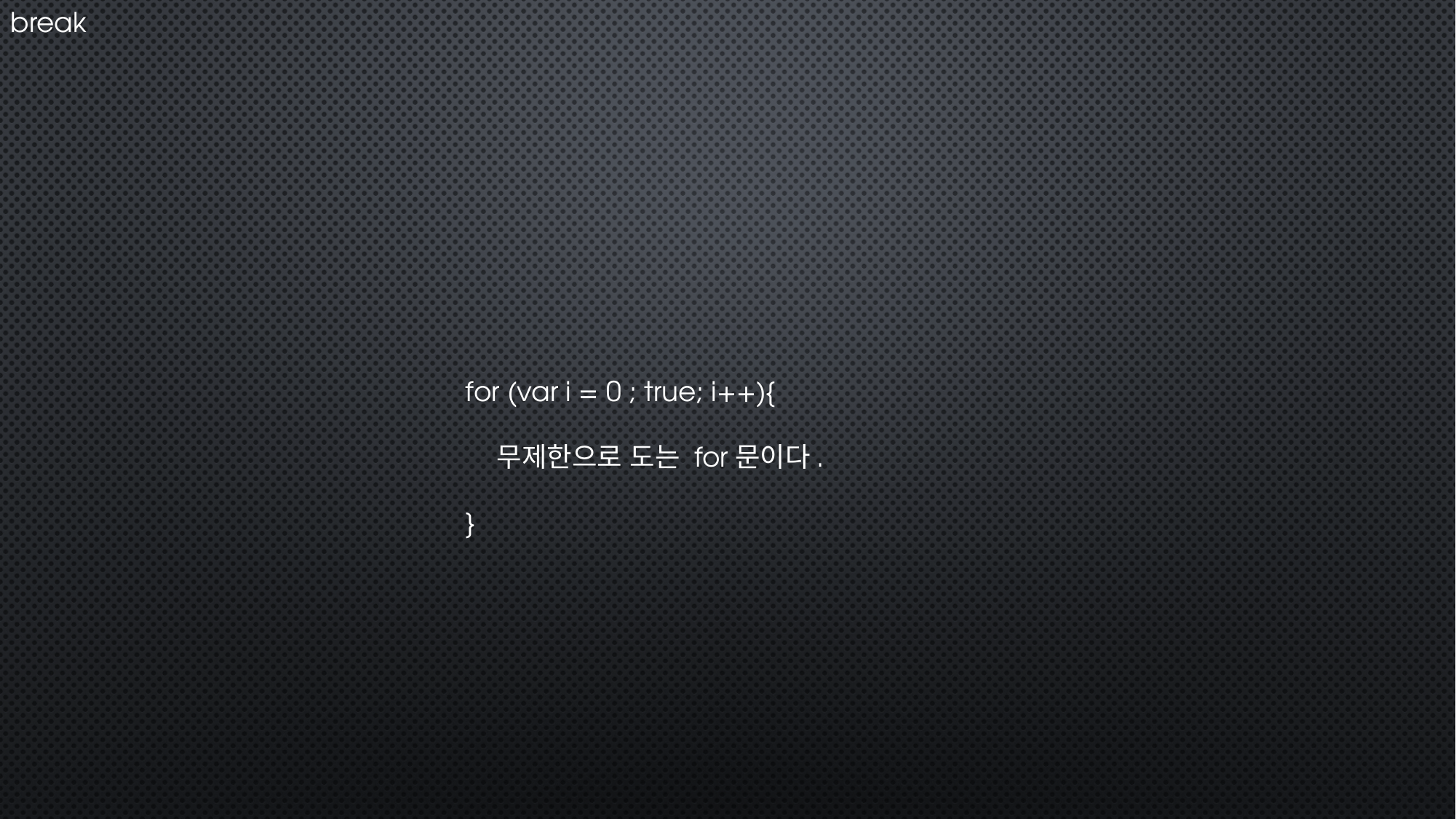

break
for (var i = 0 ; true; i++){

    무제한으로 도는 for문이다.

}